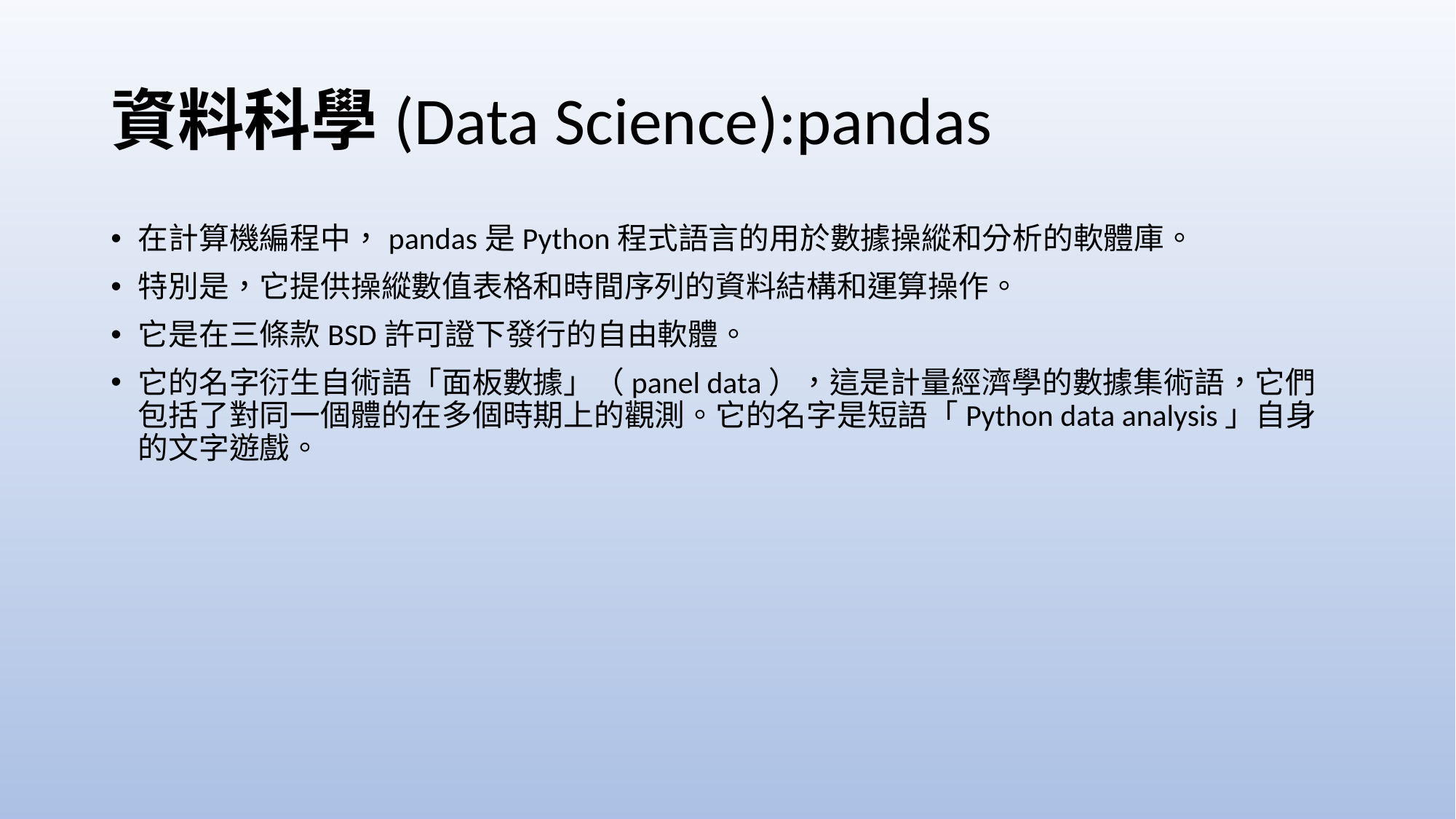

# 資料科學(Data Science):pandas
在計算機編程中，pandas是Python程式語言的用於數據操縱和分析的軟體庫。
特別是，它提供操縱數值表格和時間序列的資料結構和運算操作。
它是在三條款BSD許可證下發行的自由軟體。
它的名字衍生自術語「面板數據」（panel data），這是計量經濟學的數據集術語，它們包括了對同一個體的在多個時期上的觀測。它的名字是短語「Python data analysis」自身的文字遊戲。